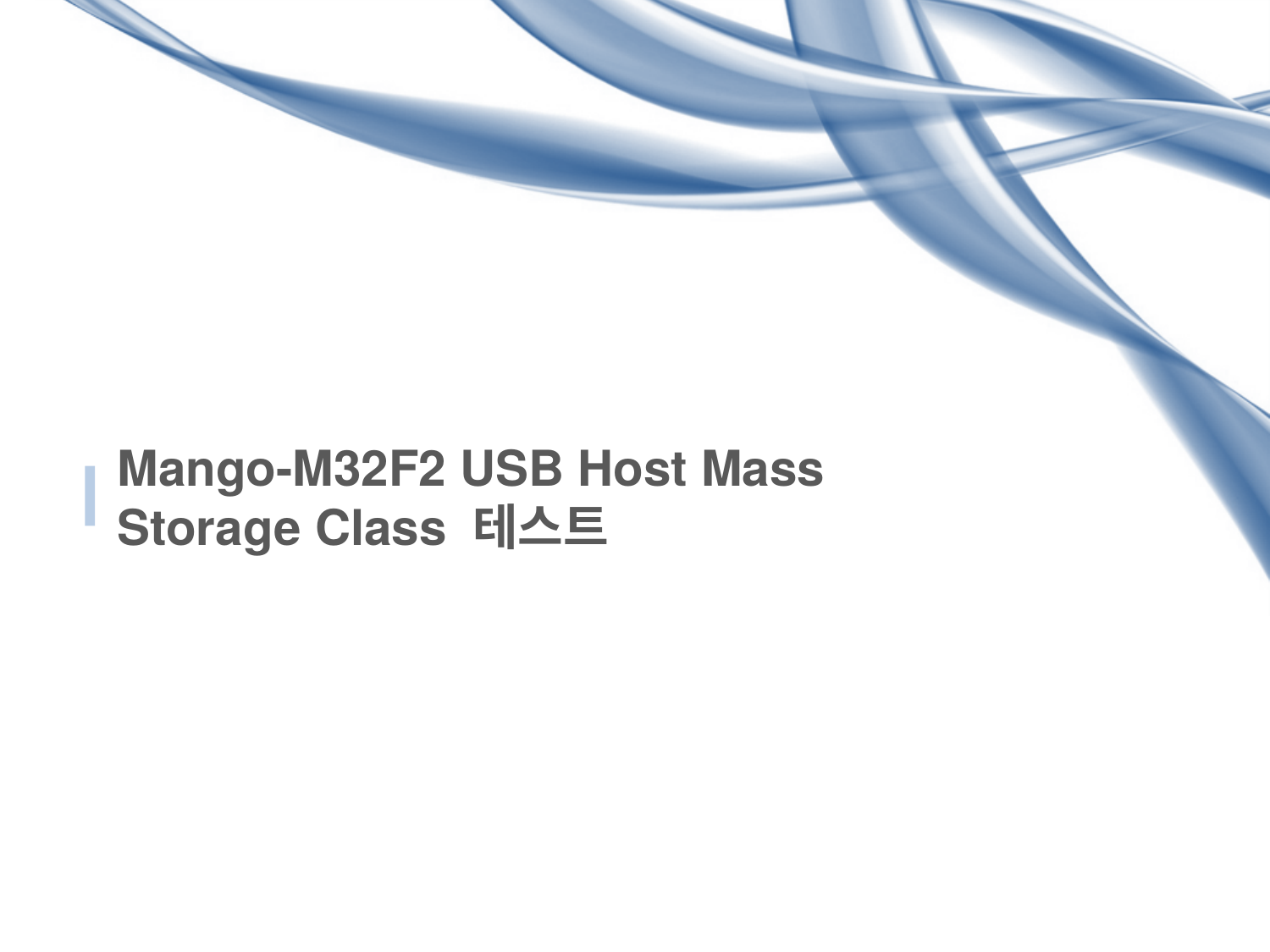

# Mango-M32F2 USB Host Mass Storage Class 테스트